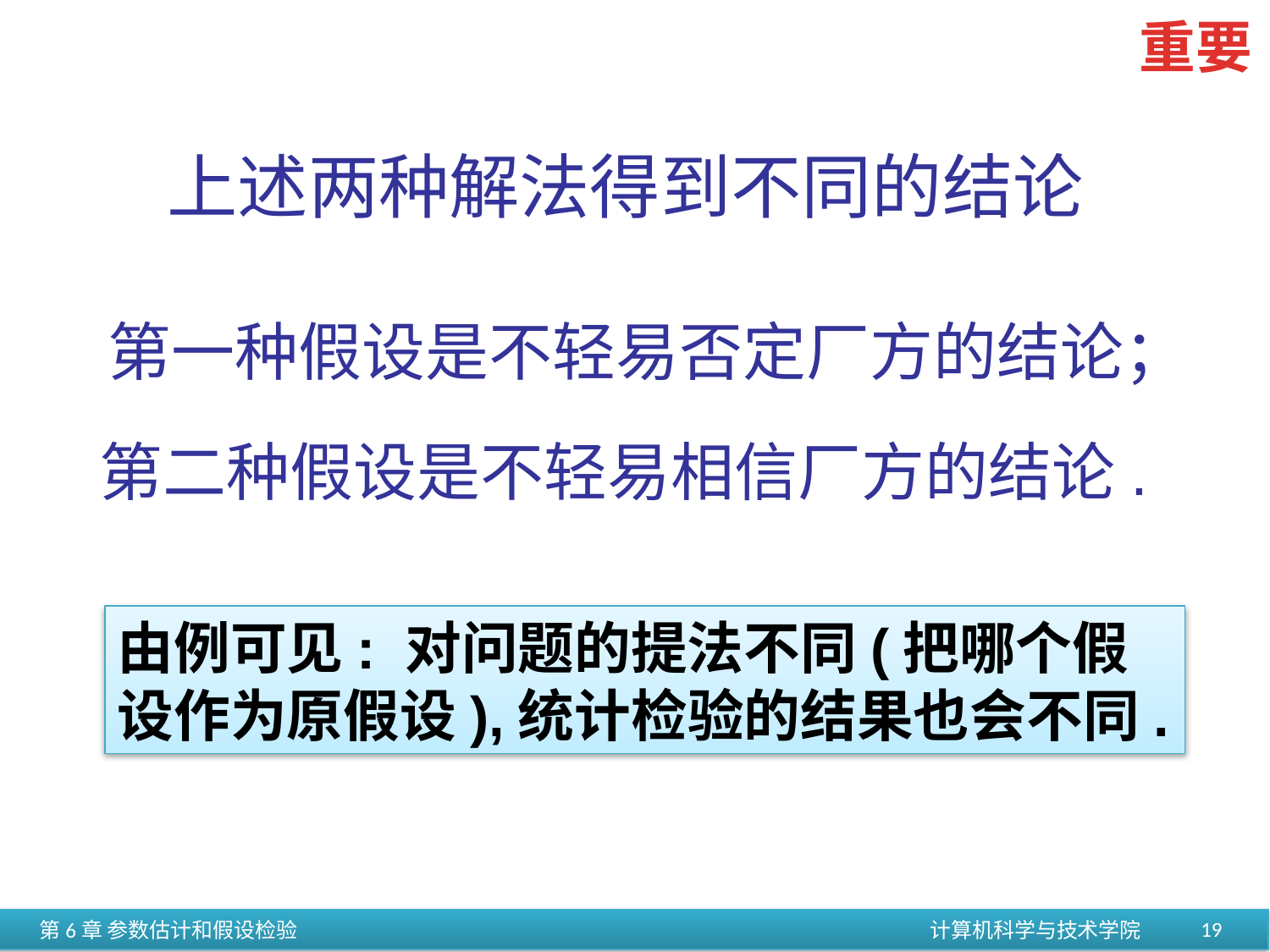

重要
上述两种解法得到不同的结论
第一种假设是不轻易否定厂方的结论；
第二种假设是不轻易相信厂方的结论.
由例可见: 对问题的提法不同(把哪个假设作为原假设),统计检验的结果也会不同.